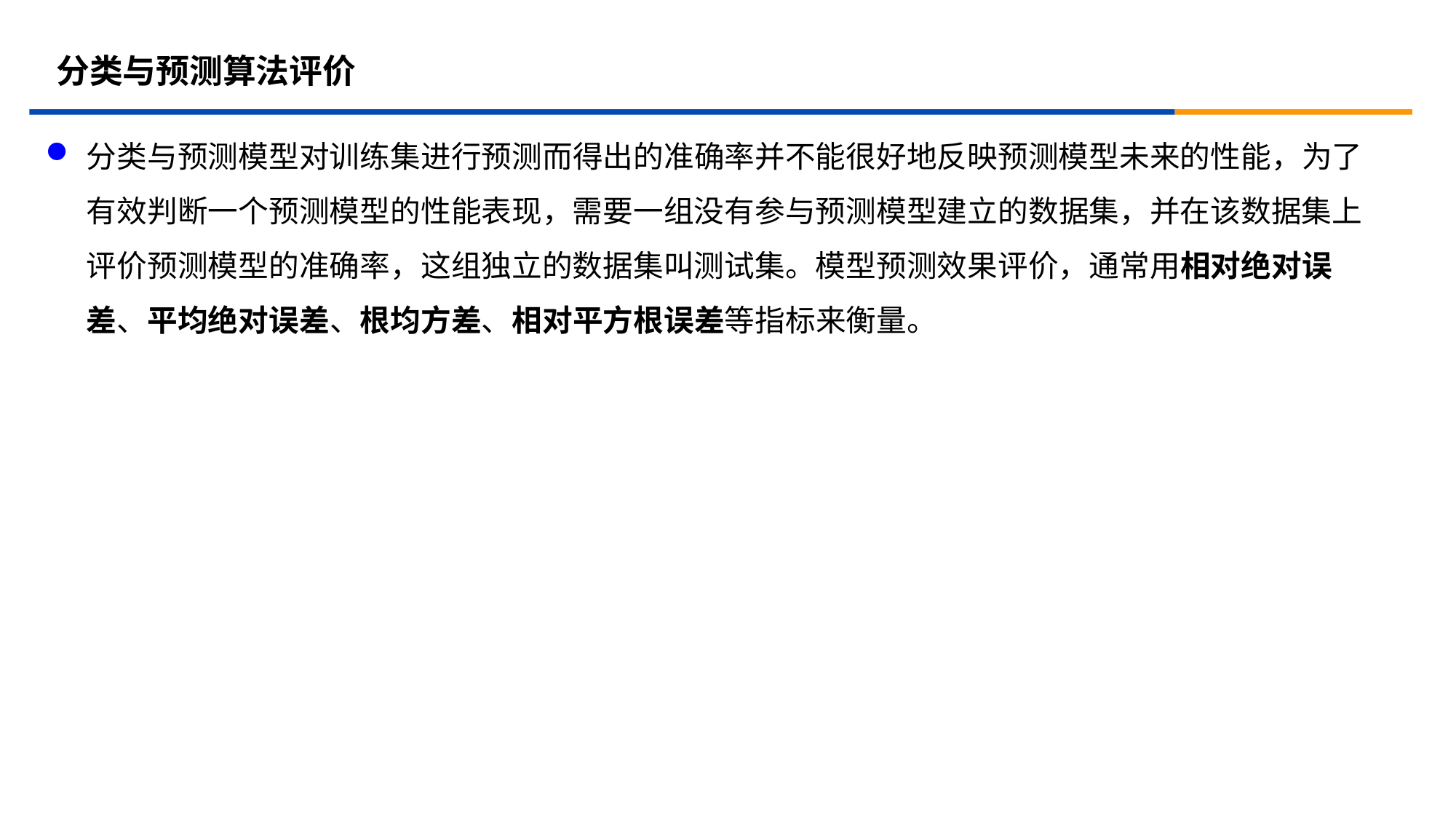

分类与预测算法评价
分类与预测模型对训练集进行预测而得出的准确率并不能很好地反映预测模型未来的性能，为了有效判断一个预测模型的性能表现，需要一组没有参与预测模型建立的数据集，并在该数据集上评价预测模型的准确率，这组独立的数据集叫测试集。模型预测效果评价，通常用相对绝对误差、平均绝对误差、根均方差、相对平方根误差等指标来衡量。